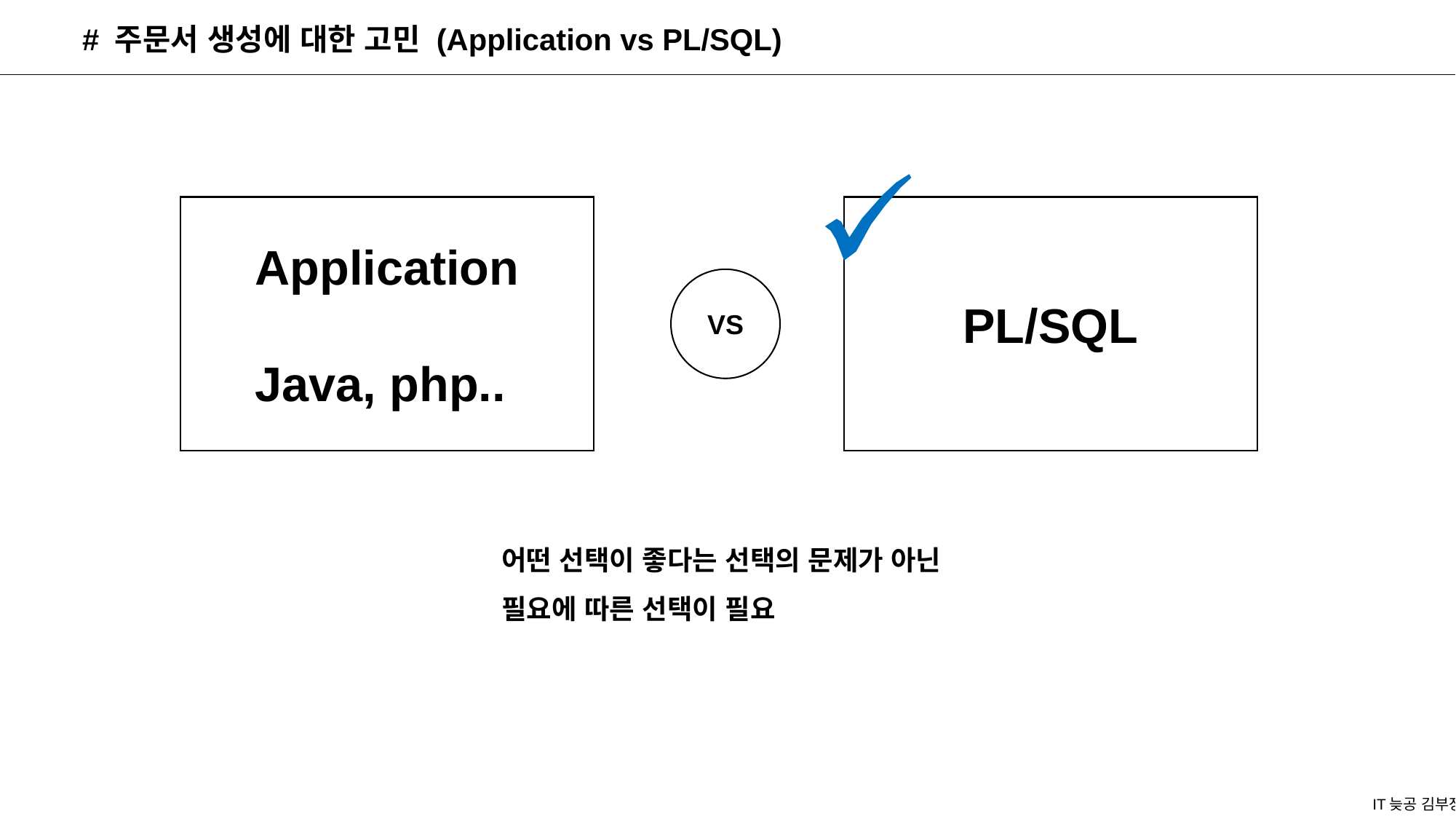

# 주문서 생성에 대한 고민 (Application vs PL/SQL)

Application

Java, php..
PL/SQL
VS
어떤 선택이 좋다는 선택의 문제가 아닌
필요에 따른 선택이 필요
IT늦공 김부장